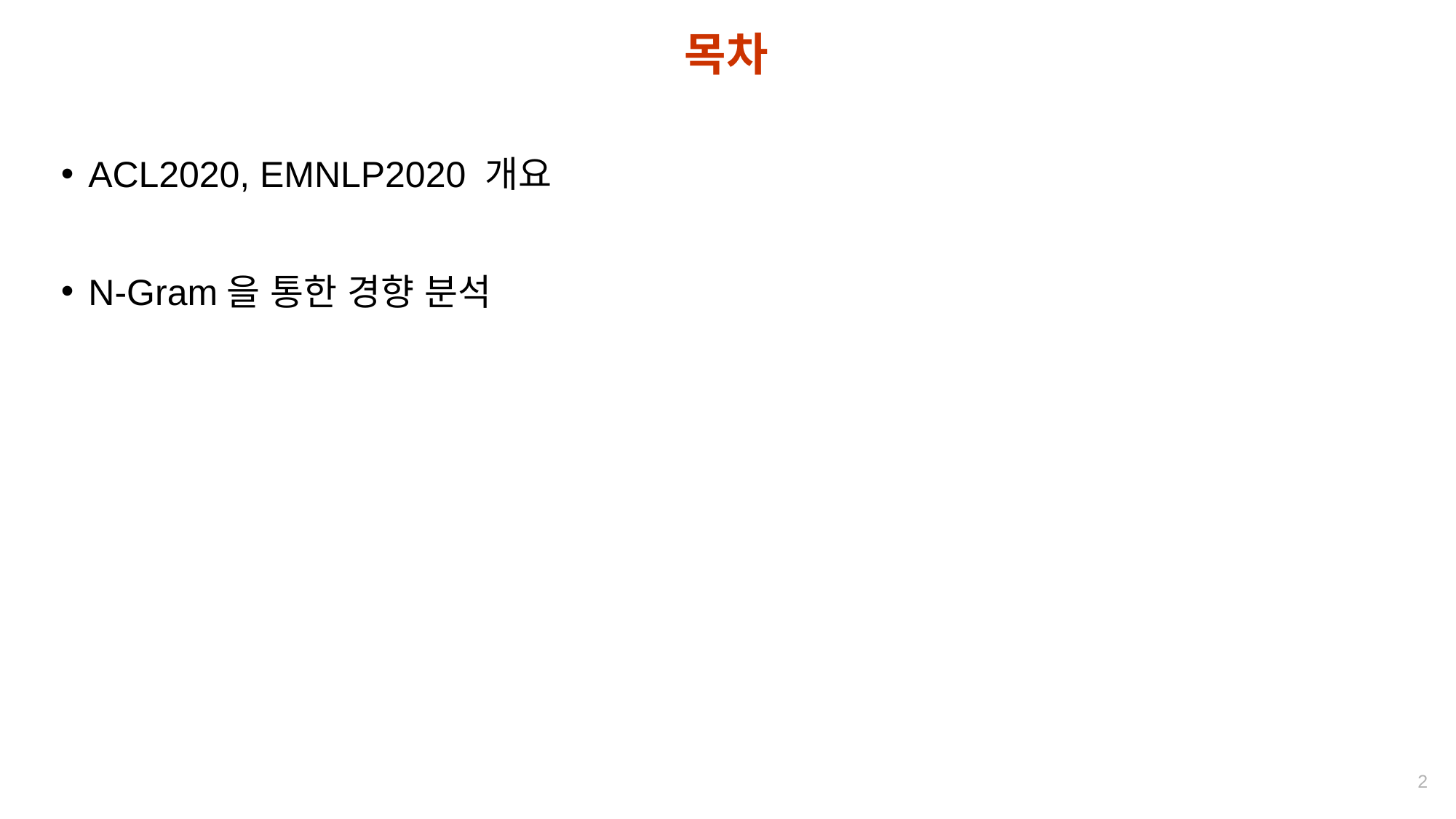

# 목차
ACL2020, EMNLP2020 개요

N-Gram을 통한 경향 분석
2